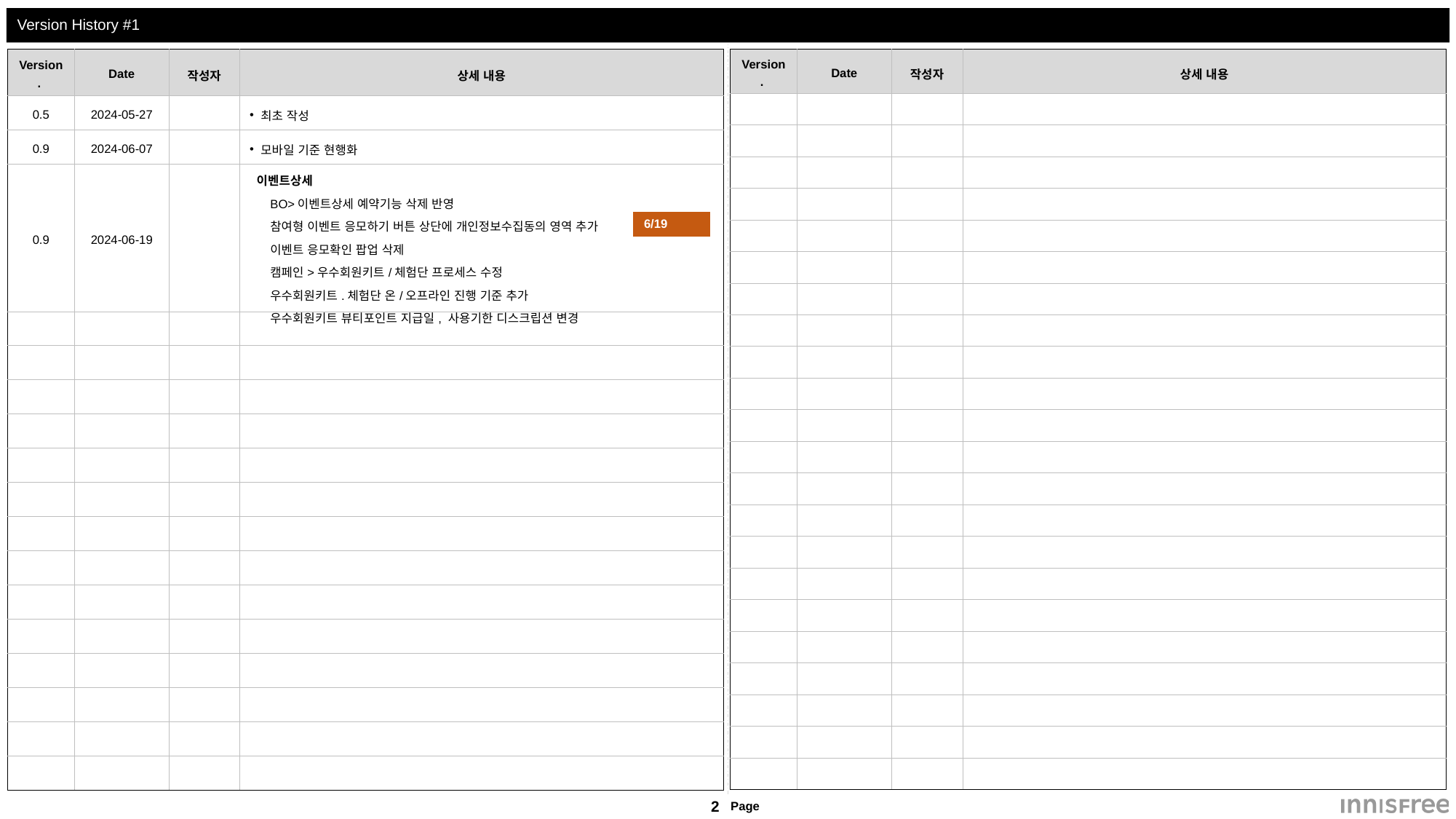

# Version History #1
| Version. | Date | 작성자 | 상세 내용 |
| --- | --- | --- | --- |
| 0.5 | 2024-05-27 |  | 최초 작성 |
| 0.9 | 2024-06-07 |  | 모바일 기준 현행화 |
| 0.9 | 2024-06-19 |  | 이벤트상세 BO>이벤트상세 예약기능 삭제 반영 참여형 이벤트 응모하기 버튼 상단에 개인정보수집동의 영역 추가 이벤트 응모확인 팝업 삭제 캠페인>우수회원키트/체험단 프로세스 수정 우수회원키트.체험단 온/오프라인 진행 기준 추가 우수회원키트 뷰티포인트 지급일, 사용기한 디스크립션 변경 |
|  |  |  |  |
|  |  |  |  |
|  |  |  |  |
|  |  |  |  |
|  |  |  |  |
|  |  |  |  |
|  |  |  |  |
|  |  |  |  |
|  |  |  |  |
|  |  |  |  |
|  |  |  |  |
|  |  |  |  |
|  |  |  |  |
|  |  |  |  |
| Version. | Date | 작성자 | 상세 내용 |
| --- | --- | --- | --- |
|  |  |  |  |
|  |  |  |  |
|  |  |  |  |
|  |  |  |  |
|  |  |  |  |
|  |  |  |  |
|  |  |  |  |
|  |  |  |  |
|  |  |  |  |
|  |  |  |  |
|  |  |  |  |
|  |  |  |  |
|  |  |  |  |
|  |  |  |  |
|  |  |  |  |
|  |  |  |  |
|  |  |  |  |
|  |  |  |  |
|  |  |  |  |
|  |  |  |  |
|  |  |  |  |
|  |  |  |  |
| 6/19 |
| --- |